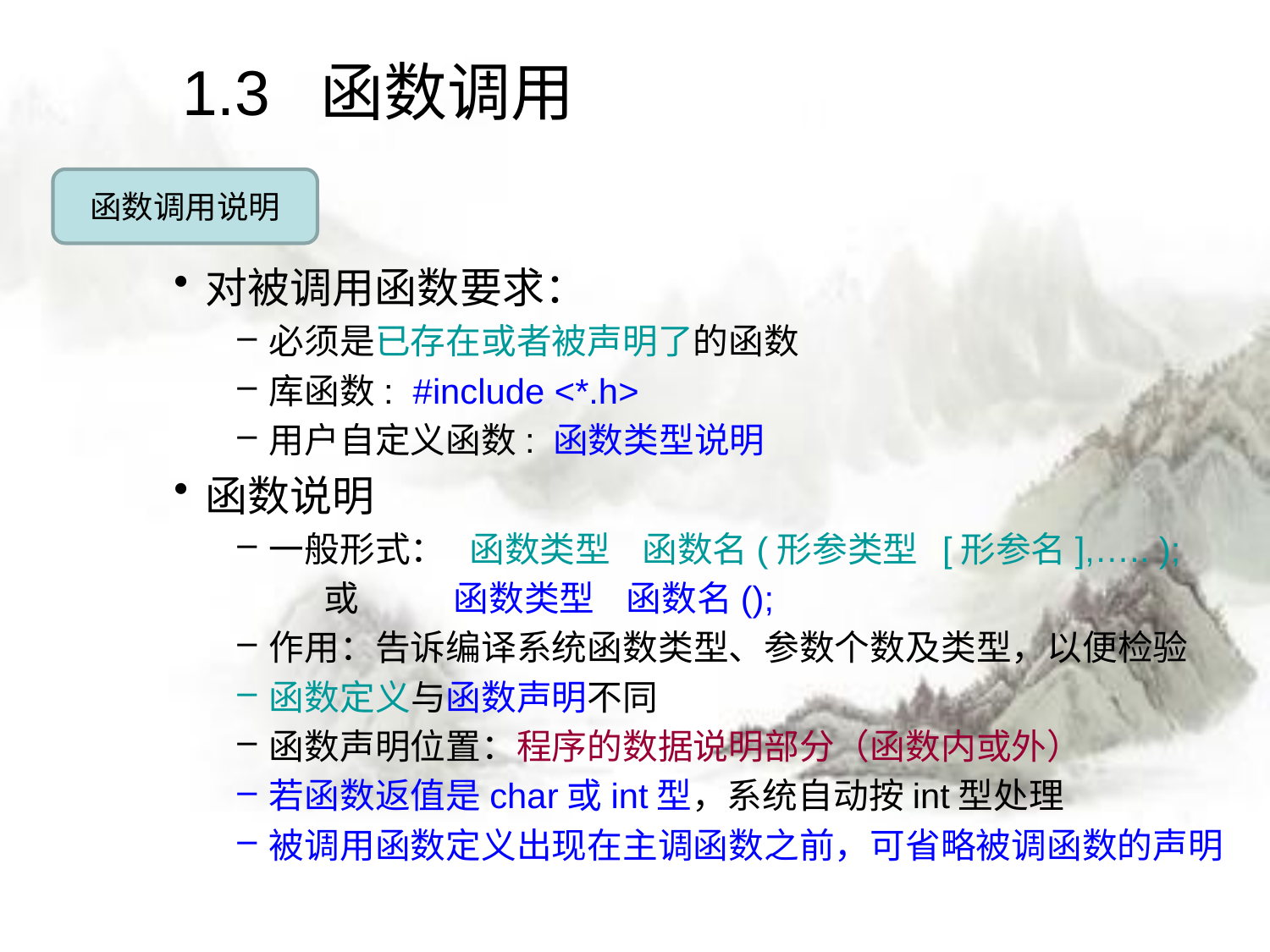

# 1.3  函数调用
函数调用说明
对被调用函数要求：
必须是已存在或者被声明了的函数
库函数:  #include <*.h>
用户自定义函数: 函数类型说明
函数说明
一般形式：   函数类型    函数名(形参类型  [形参名],….. );
          或            函数类型    函数名();
作用：告诉编译系统函数类型、参数个数及类型，以便检验
函数定义与函数声明不同
函数声明位置：程序的数据说明部分（函数内或外）
若函数返值是char或int型，系统自动按int型处理
被调用函数定义出现在主调函数之前，可省略被调函数的声明